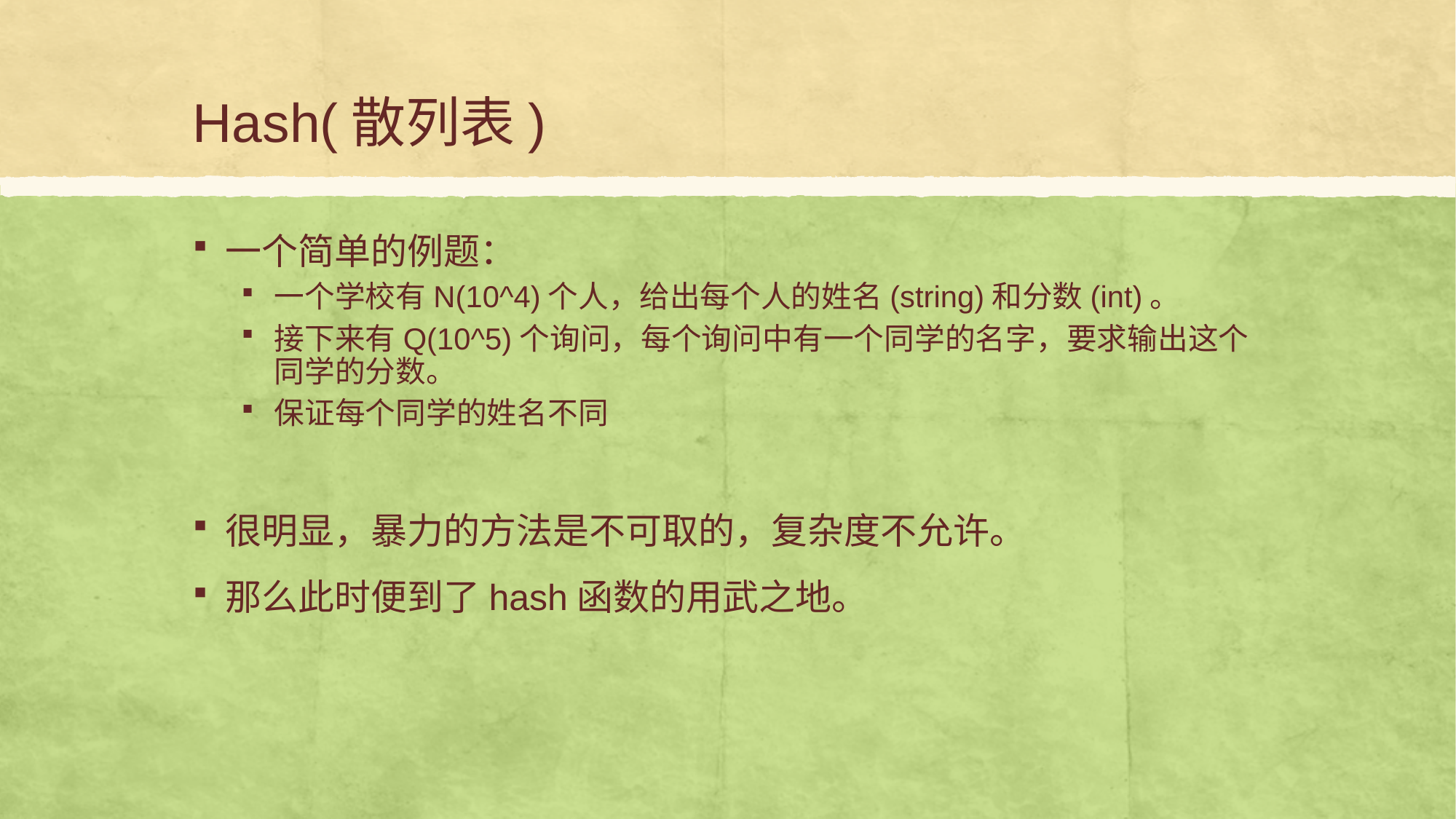

# Hash(散列表)
一个简单的例题：
一个学校有N(10^4)个人，给出每个人的姓名(string)和分数(int)。
接下来有Q(10^5)个询问，每个询问中有一个同学的名字，要求输出这个同学的分数。
保证每个同学的姓名不同

很明显，暴力的方法是不可取的，复杂度不允许。
那么此时便到了hash函数的用武之地。